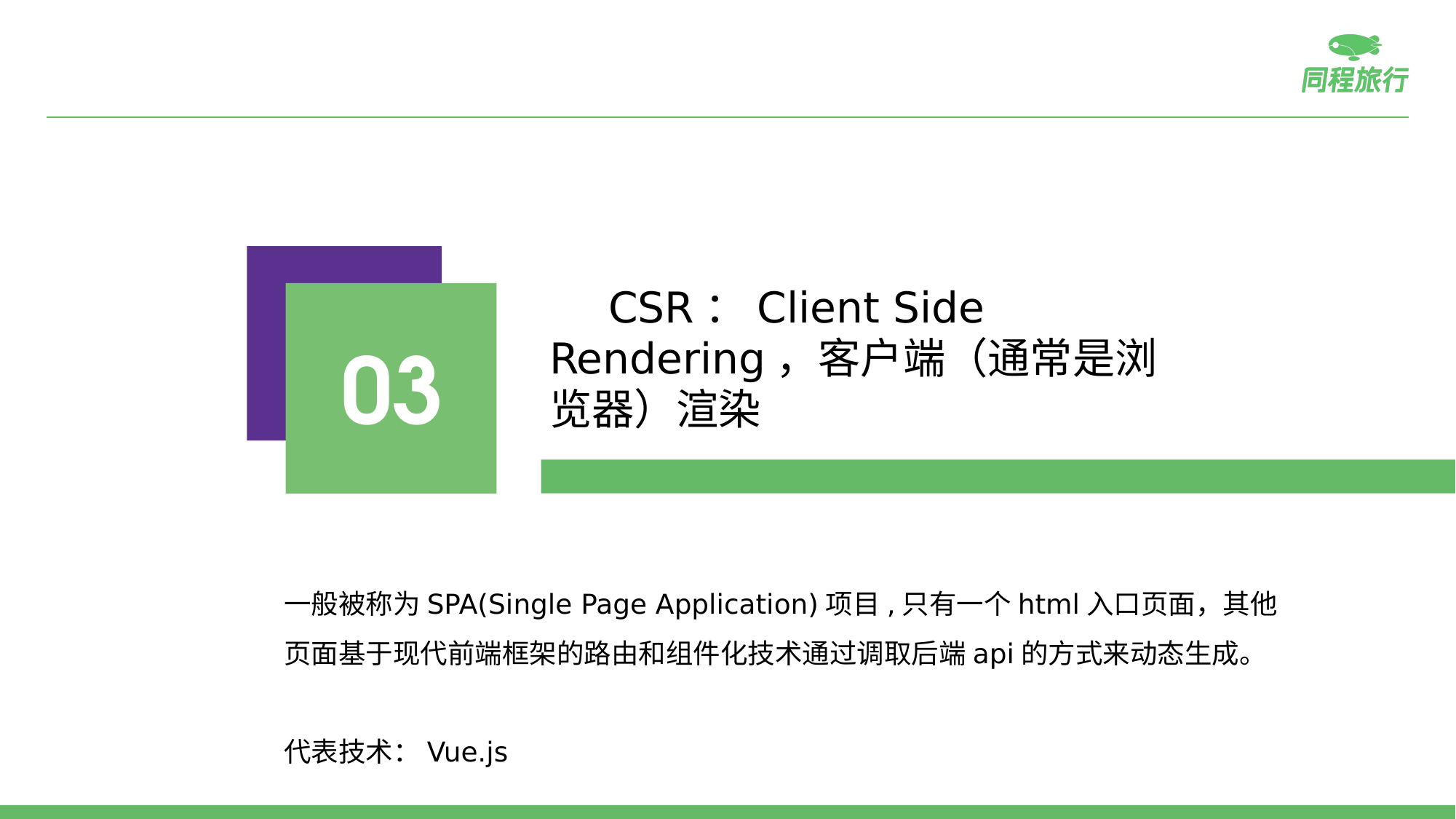

CSR：Client Side Rendering，客户端（通常是浏览器）渲染

03

一般被称为SPA(Single Page Application)项目,只有一个html入口页面，其他
页面基于现代前端框架的路由和组件化技术通过调取后端api的方式来动态生成。

代表技术：Vue.js